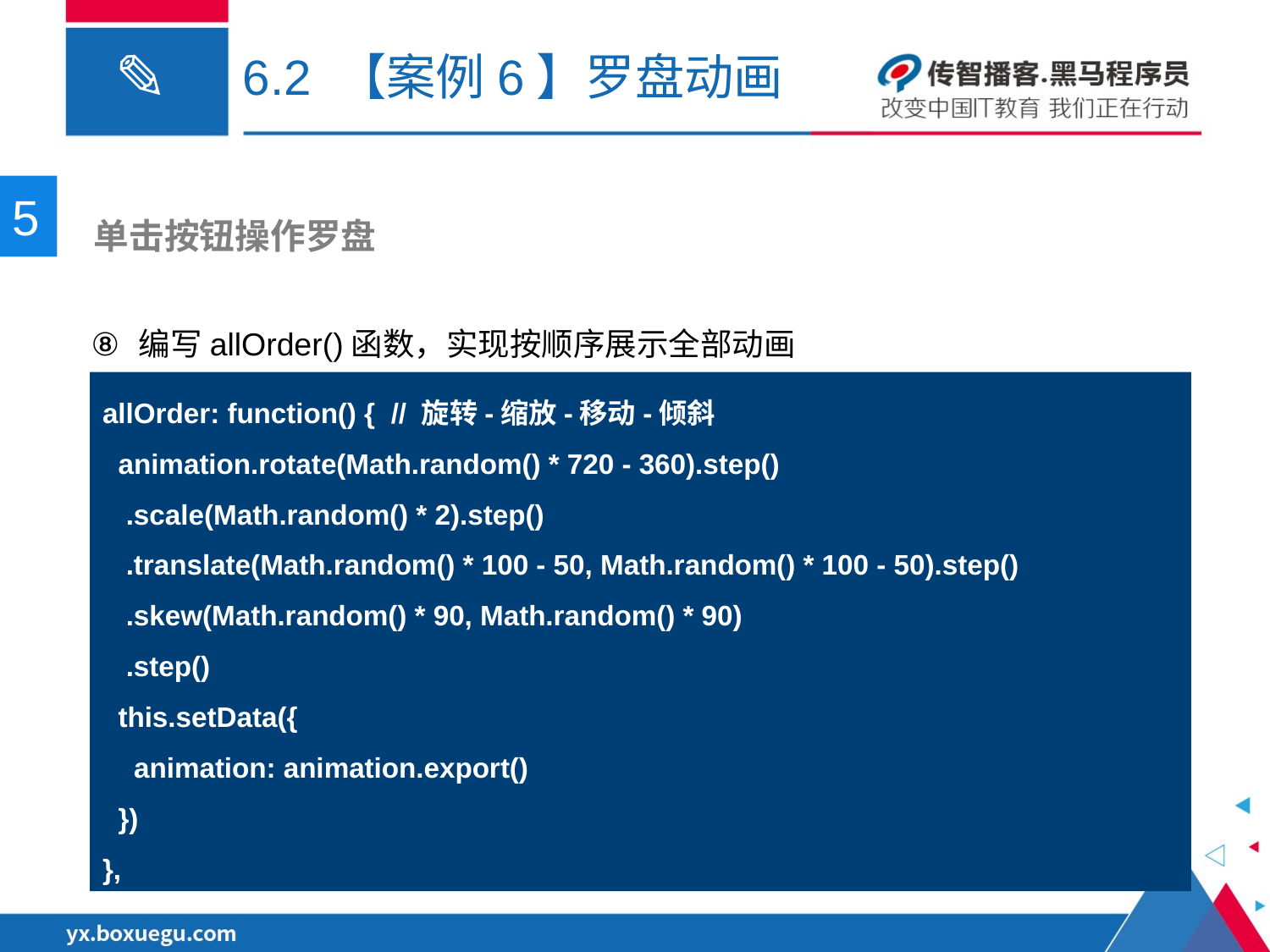

# 6.2 【案例6】罗盘动画

5
  单击按钮操作罗盘
编写allOrder()函数，实现按顺序展示全部动画
allOrder: function() {  // 旋转-缩放-移动-倾斜
  animation.rotate(Math.random() * 720 - 360).step()
   .scale(Math.random() * 2).step()
   .translate(Math.random() * 100 - 50, Math.random() * 100 - 50).step()
   .skew(Math.random() * 90, Math.random() * 90)
   .step()
  this.setData({
    animation: animation.export()
  })
},